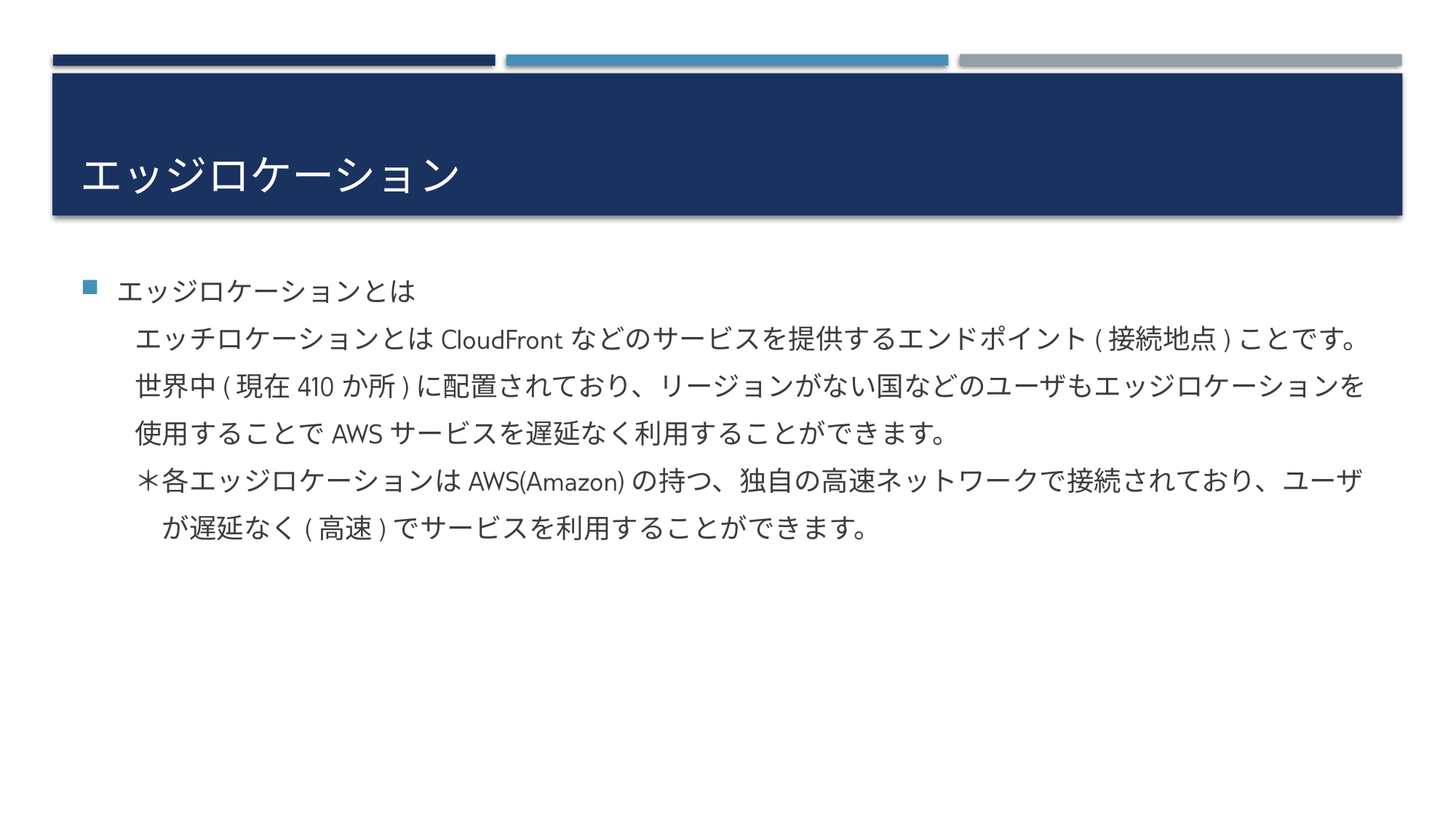

# エッジロケーション
エッジロケーションとは
　　エッチロケーションとはCloudFrontなどのサービスを提供するエンドポイント(接続地点)ことです。
　　世界中(現在410か所)に配置されており、リージョンがない国などのユーザもエッジロケーションを
　　使用することでAWSサービスを遅延なく利用することができます。
　　＊各エッジロケーションはAWS(Amazon)の持つ、独自の高速ネットワークで接続されており、ユーザ
　　　が遅延なく(高速)でサービスを利用することができます。